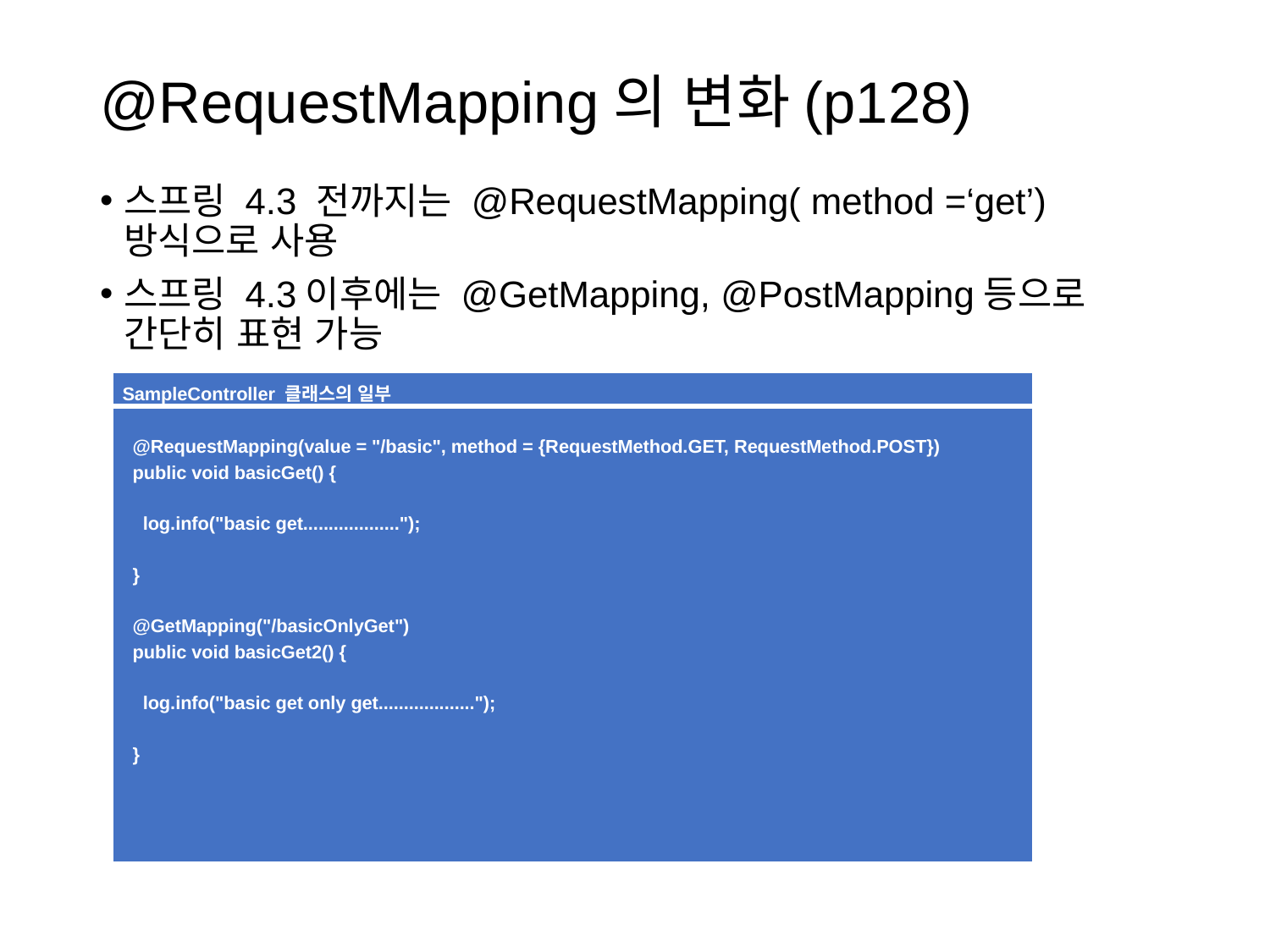

# @RequestMapping의 변화(p128)
스프링 4.3 전까지는 @RequestMapping( method =‘get’) 방식으로 사용
스프링 4.3이후에는 @GetMapping, @PostMapping등으로 간단히 표현 가능
| SampleController 클래스의 일부 |
| --- |
| @RequestMapping(value = "/basic", method = {RequestMethod.GET, RequestMethod.POST}) public void basicGet() {   log.info("basic get...................");   }   @GetMapping("/basicOnlyGet") public void basicGet2() {   log.info("basic get only get...................");   } |